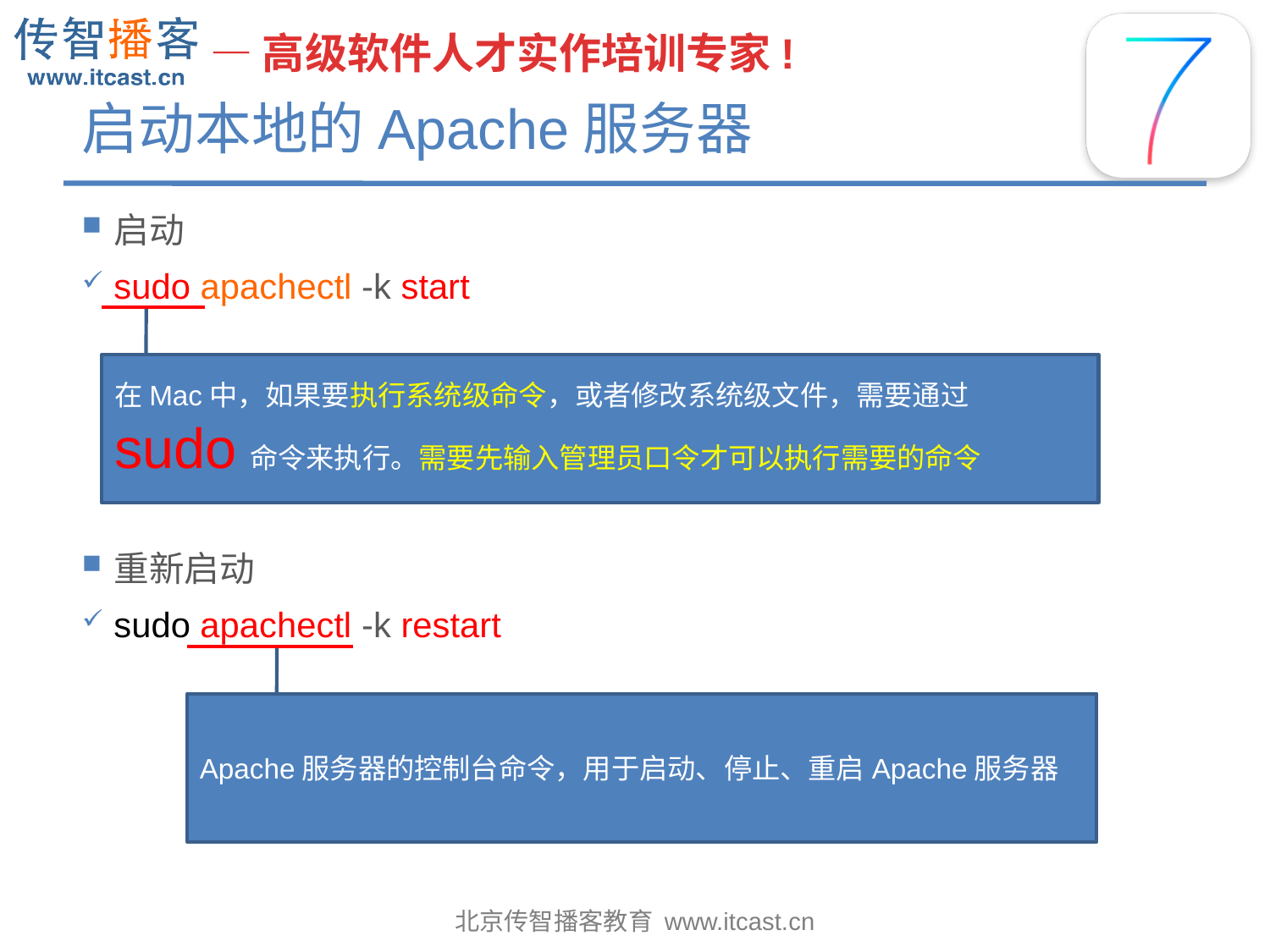

# 启动本地的Apache服务器
启动
sudo apachectl -k start

重新启动
sudo apachectl -k restart

在Mac中，如果要执行系统级命令，或者修改系统级文件，需要通过sudo命令来执行。需要先输入管理员口令才可以执行需要的命令
Apache服务器的控制台命令，用于启动、停止、重启Apache服务器